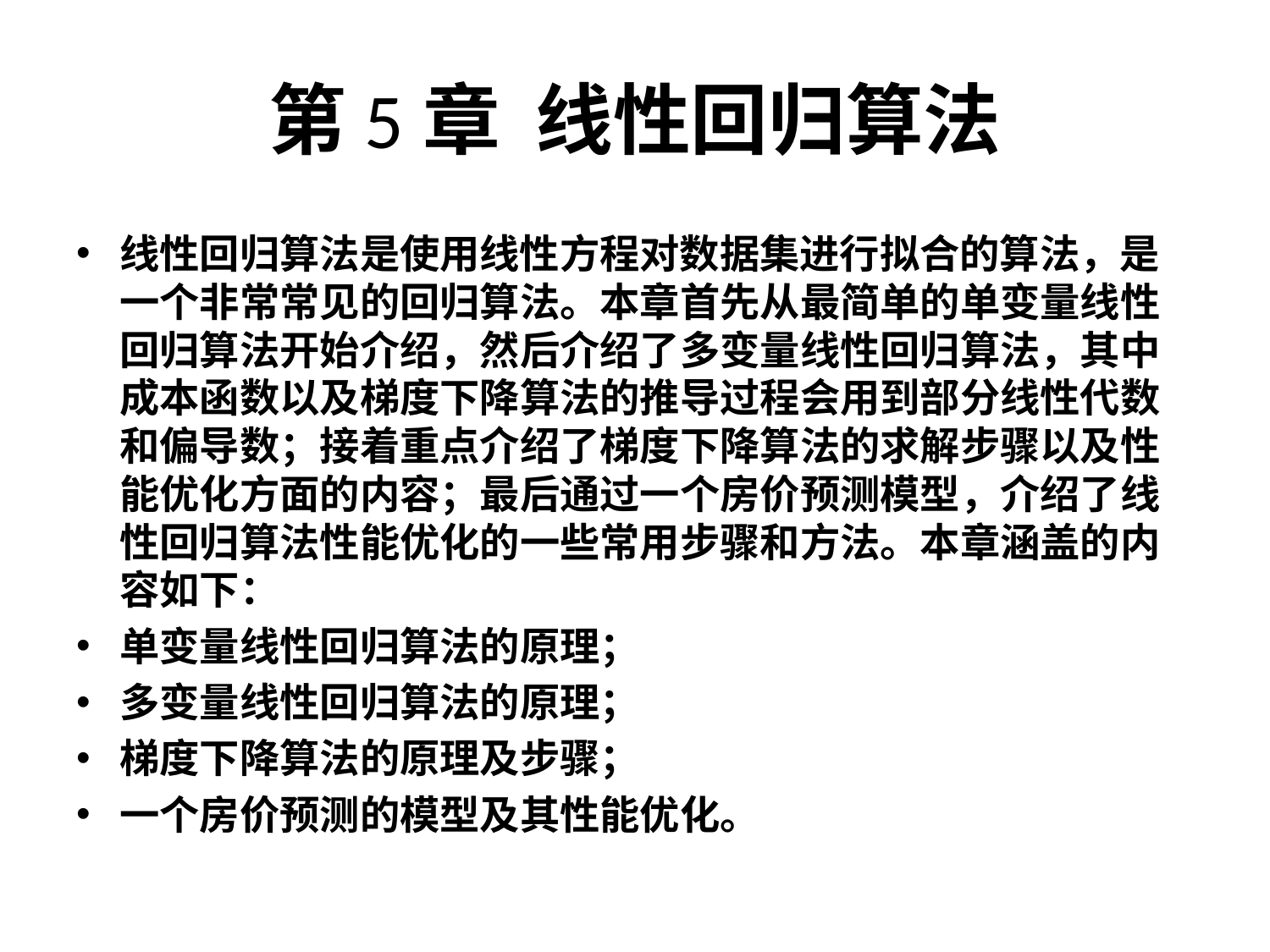

# 第5章  线性回归算法
线性回归算法是使用线性方程对数据集进行拟合的算法，是一个非常常见的回归算法。本章首先从最简单的单变量线性回归算法开始介绍，然后介绍了多变量线性回归算法，其中成本函数以及梯度下降算法的推导过程会用到部分线性代数和偏导数；接着重点介绍了梯度下降算法的求解步骤以及性能优化方面的内容；最后通过一个房价预测模型，介绍了线性回归算法性能优化的一些常用步骤和方法。本章涵盖的内容如下：
单变量线性回归算法的原理；
多变量线性回归算法的原理；
梯度下降算法的原理及步骤；
一个房价预测的模型及其性能优化。